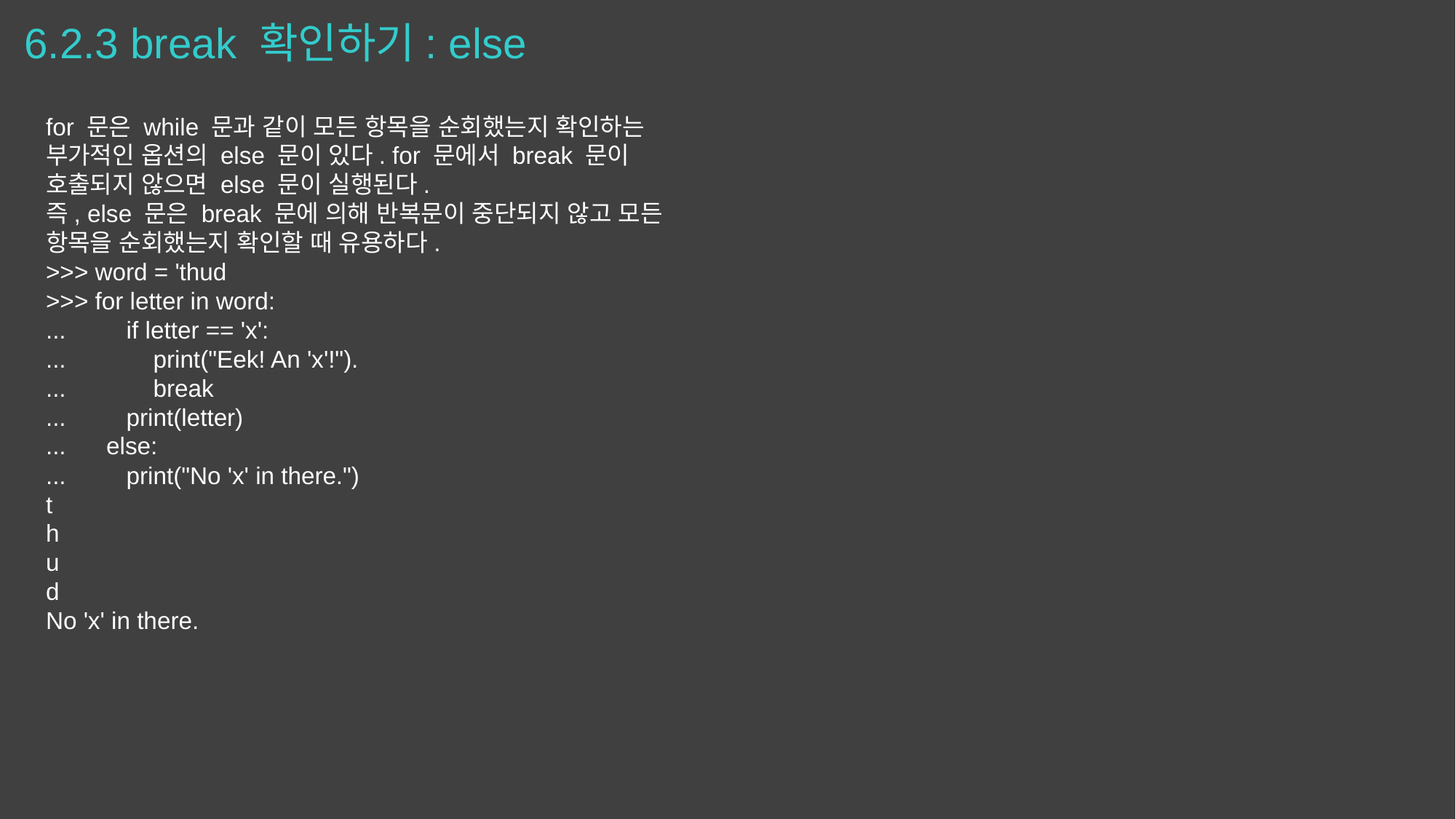

# 6.2.3 break 확인하기: else
for 문은 while 문과 같이 모든 항목을 순회했는지 확인하는 부가적인 옵션의 else 문이 있다. for 문에서 break 문이 호출되지 않으면 else 문이 실행된다.
즉, else 문은 break 문에 의해 반복문이 중단되지 않고 모든 항목을 순회했는지 확인할 때 유용하다.
>>> word = 'thud
>>> for letter in word:
...         if letter == 'x':
...             print("Eek! An 'x'!").
...             break
...         print(letter)
...      else:
...         print("No 'x' in there.")
t
h
u
d
No 'x' in there.